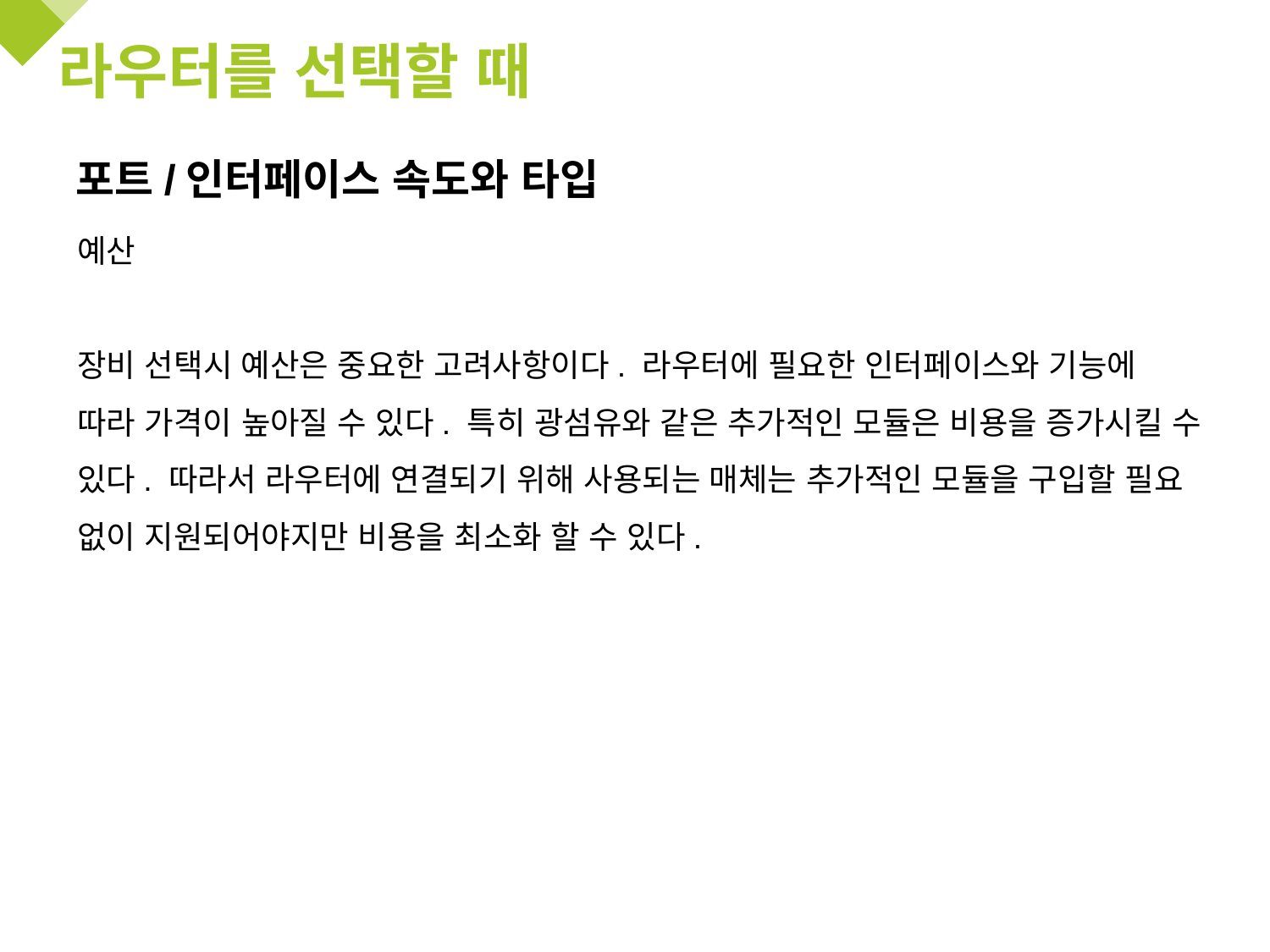

# 라우터를 선택할 때
포트/인터페이스 속도와 타입
예산

장비 선택시 예산은 중요한 고려사항이다. 라우터에 필요한 인터페이스와 기능에 따라 가격이 높아질 수 있다. 특히 광섬유와 같은 추가적인 모듈은 비용을 증가시킬 수 있다. 따라서 라우터에 연결되기 위해 사용되는 매체는 추가적인 모듈을 구입할 필요 없이 지원되어야지만 비용을 최소화 할 수 있다.